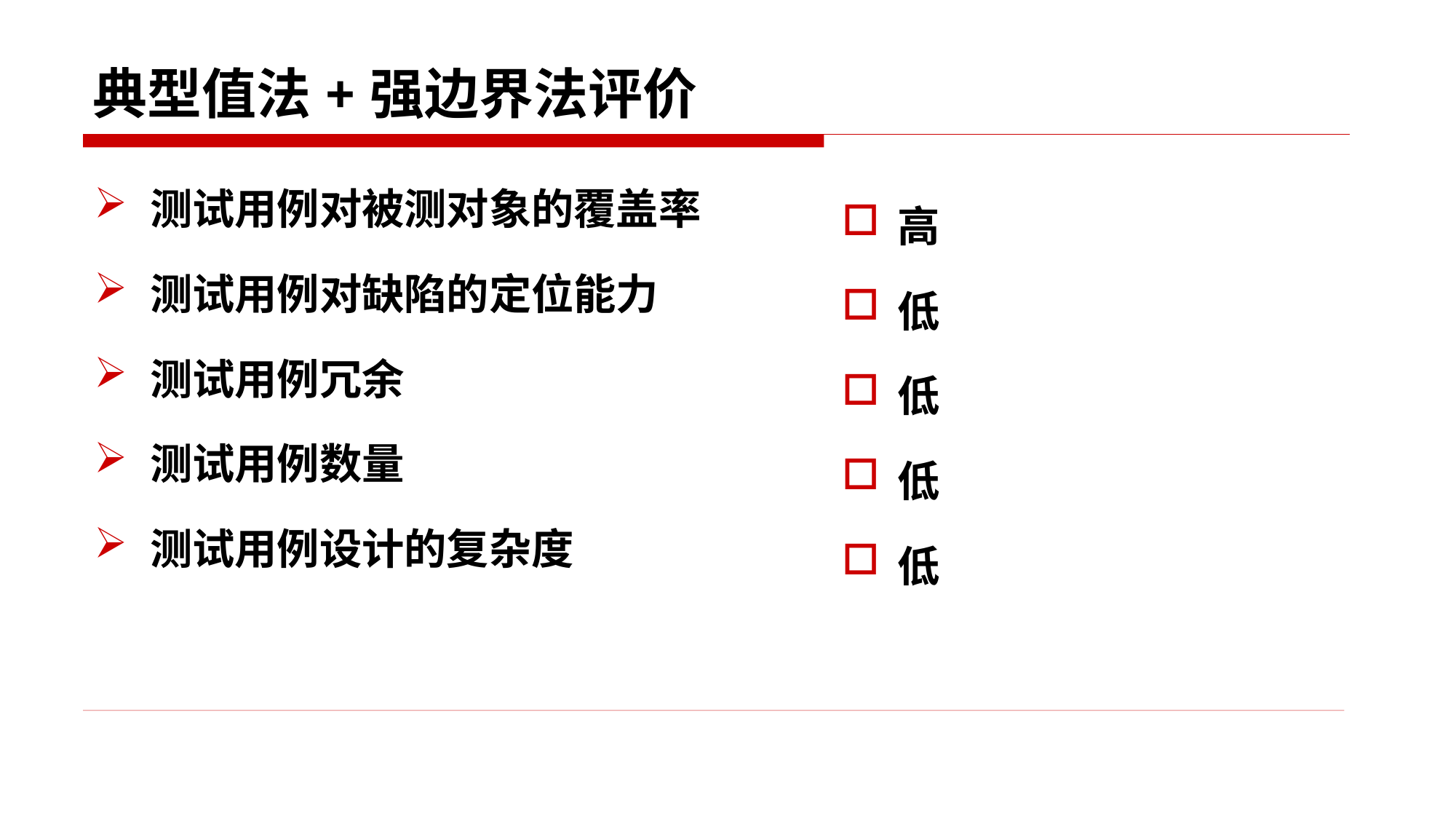

# 典型值法+强边界法评价
测试用例对被测对象的覆盖率
测试用例对缺陷的定位能力
测试用例冗余
测试用例数量
测试用例设计的复杂度
高
低
低
低
低